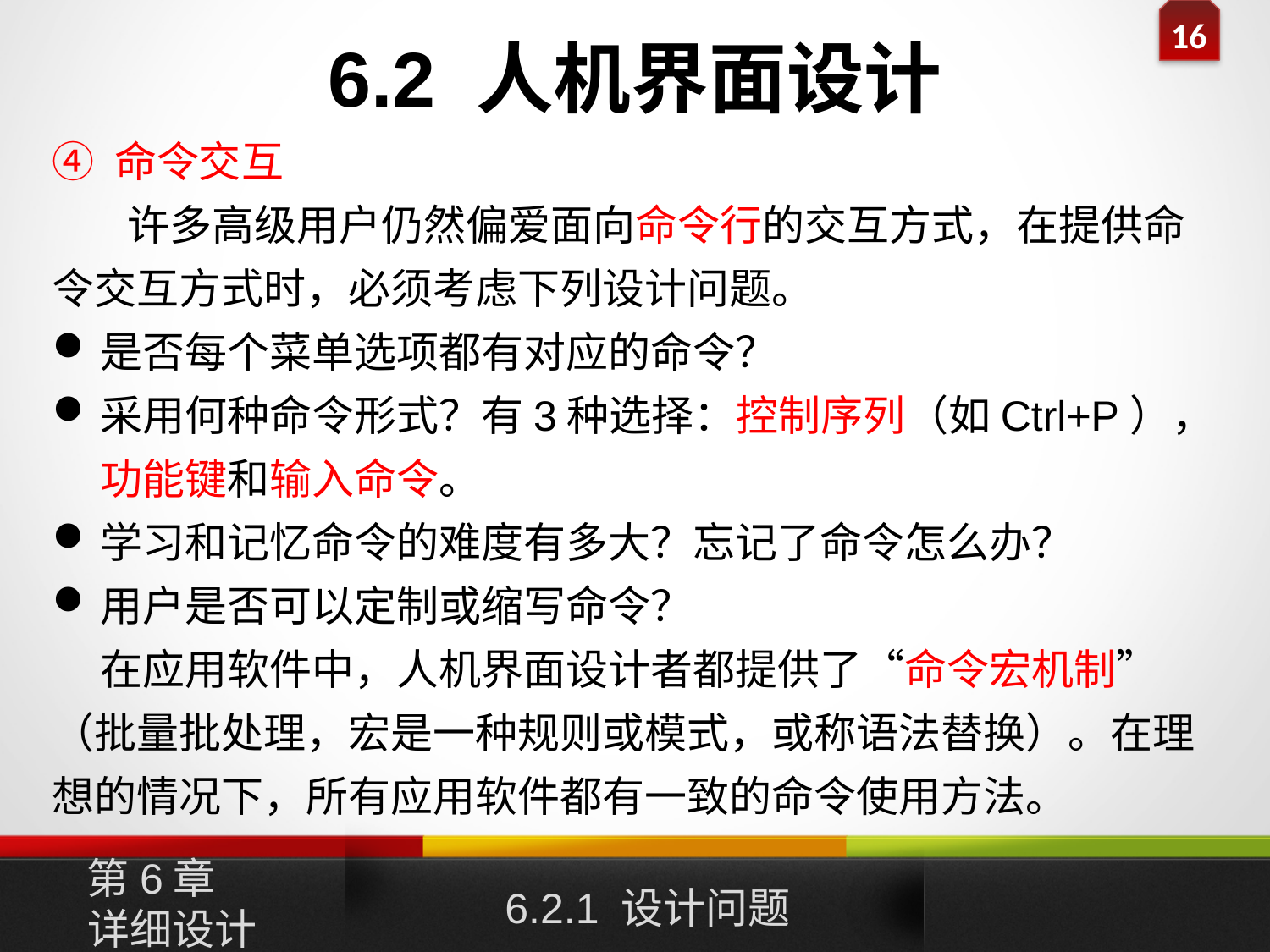

# 6.2 人机界面设计
④ 命令交互
许多高级用户仍然偏爱面向命令行的交互方式，在提供命令交互方式时，必须考虑下列设计问题。
是否每个菜单选项都有对应的命令？
采用何种命令形式？有3种选择：控制序列（如Ctrl+P），功能键和输入命令。
学习和记忆命令的难度有多大？忘记了命令怎么办？
用户是否可以定制或缩写命令？
    在应用软件中，人机界面设计者都提供了“命令宏机制”（批量批处理，宏是一种规则或模式，或称语法替换）。在理想的情况下，所有应用软件都有一致的命令使用方法。
第6章
详细设计
6.2.1 设计问题